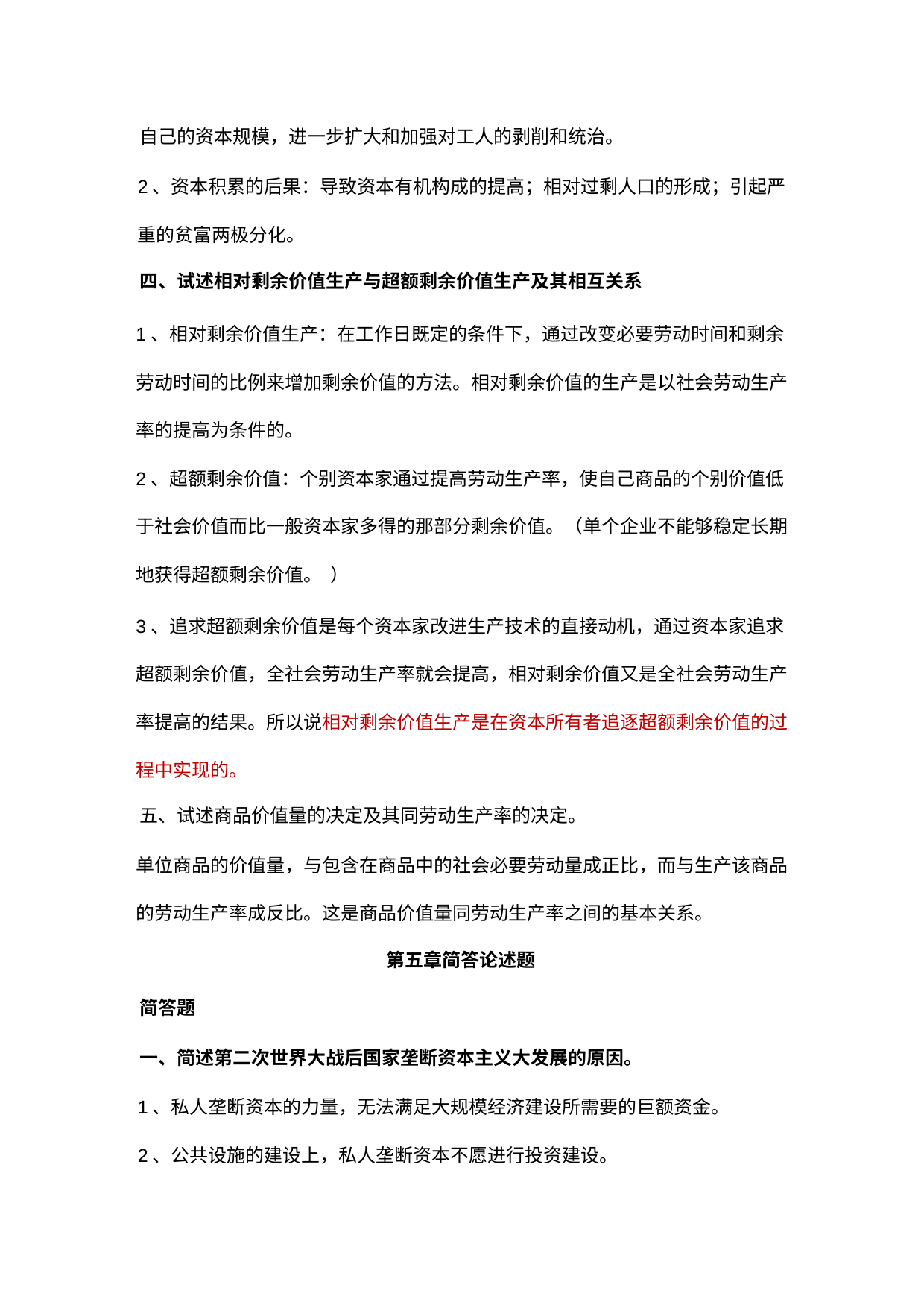

自己的资本规模，进一步扩大和加强对工人的剥削和统治。
2、资本积累的后果：导致资本有机构成的提高；相对过剩人口的形成；引起严

重的贫富两极分化。
四、试述相对剩余价值生产与超额剩余价值生产及其相互关系
1、相对剩余价值生产：在工作日既定的条件下，通过改变必要劳动时间和剩余

劳动时间的比例来增加剩余价值的方法。相对剩余价值的生产是以社会劳动生产

率的提高为条件的。
2、超额剩余价值：个别资本家通过提高劳动生产率，使自己商品的个别价值低

于社会价值而比一般资本家多得的那部分剩余价值。（单个企业不能够稳定长期

地获得超额剩余价值。  ）
3、追求超额剩余价值是每个资本家改进生产技术的直接动机，通过资本家追求

超额剩余价值，全社会劳动生产率就会提高，相对剩余价值又是全社会劳动生产

率提高的结果。所以说相对剩余价值生产是在资本所有者追逐超额剩余价值的过

程中实现的。
五、试述商品价值量的决定及其同劳动生产率的决定。
单位商品的价值量，与包含在商品中的社会必要劳动量成正比，而与生产该商品

的劳动生产率成反比。这是商品价值量同劳动生产率之间的基本关系。
第五章简答论述题
简答题
一、简述第二次世界大战后国家垄断资本主义大发展的原因。
1、私人垄断资本的力量，无法满足大规模经济建设所需要的巨额资金。

2、公共设施的建设上，私人垄断资本不愿进行投资建设。